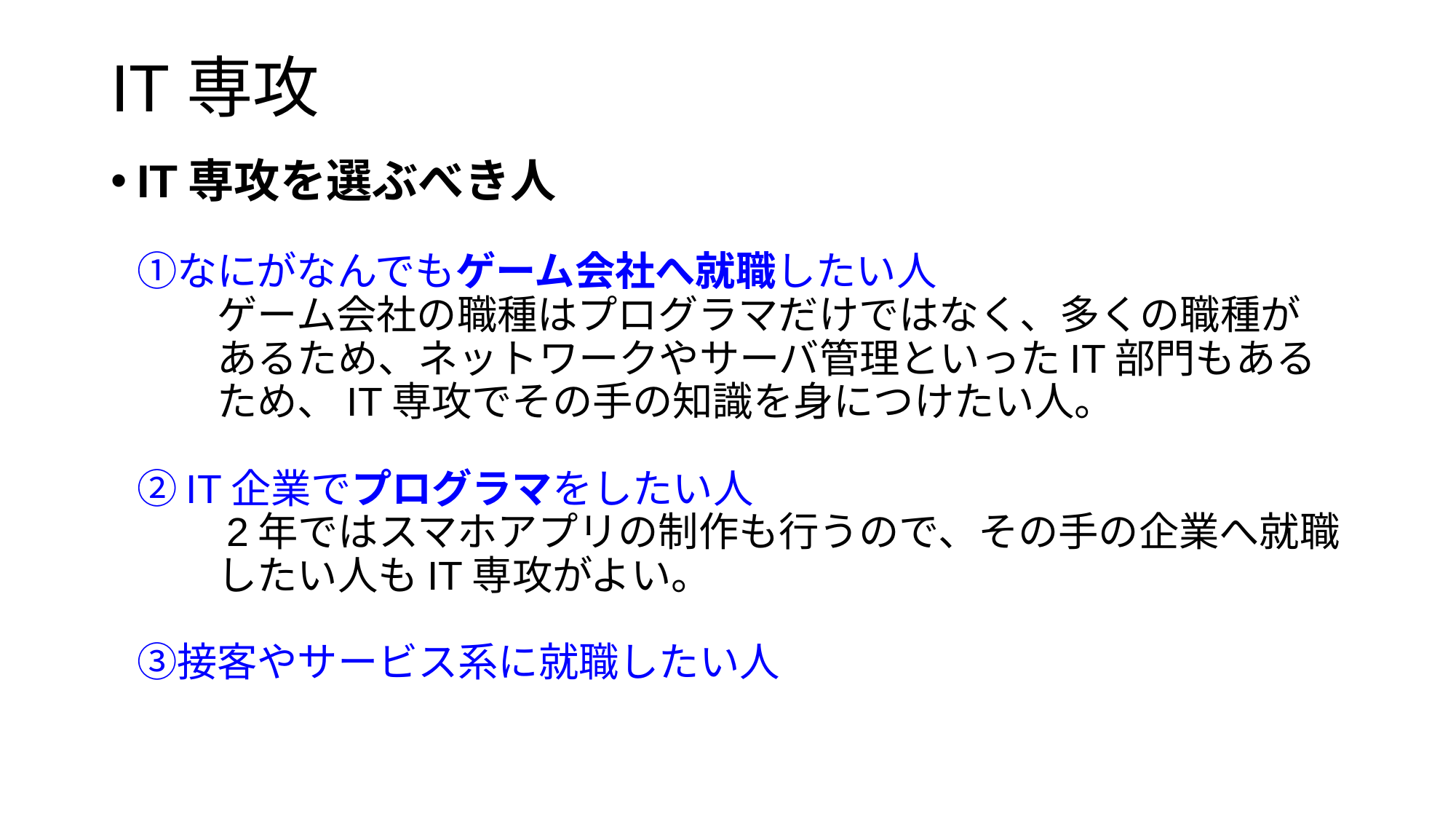

# IT専攻
IT専攻を選ぶべき人
①なにがなんでもゲーム会社へ就職したい人
　　ゲーム会社の職種はプログラマだけではなく、多くの職種が
　　あるため、ネットワークやサーバ管理といったIT部門もある
　　ため、IT専攻でその手の知識を身につけたい人。
　　
②IT企業でプログラマをしたい人
　　2年ではスマホアプリの制作も行うので、その手の企業へ就職
　　したい人もIT専攻がよい。
③接客やサービス系に就職したい人